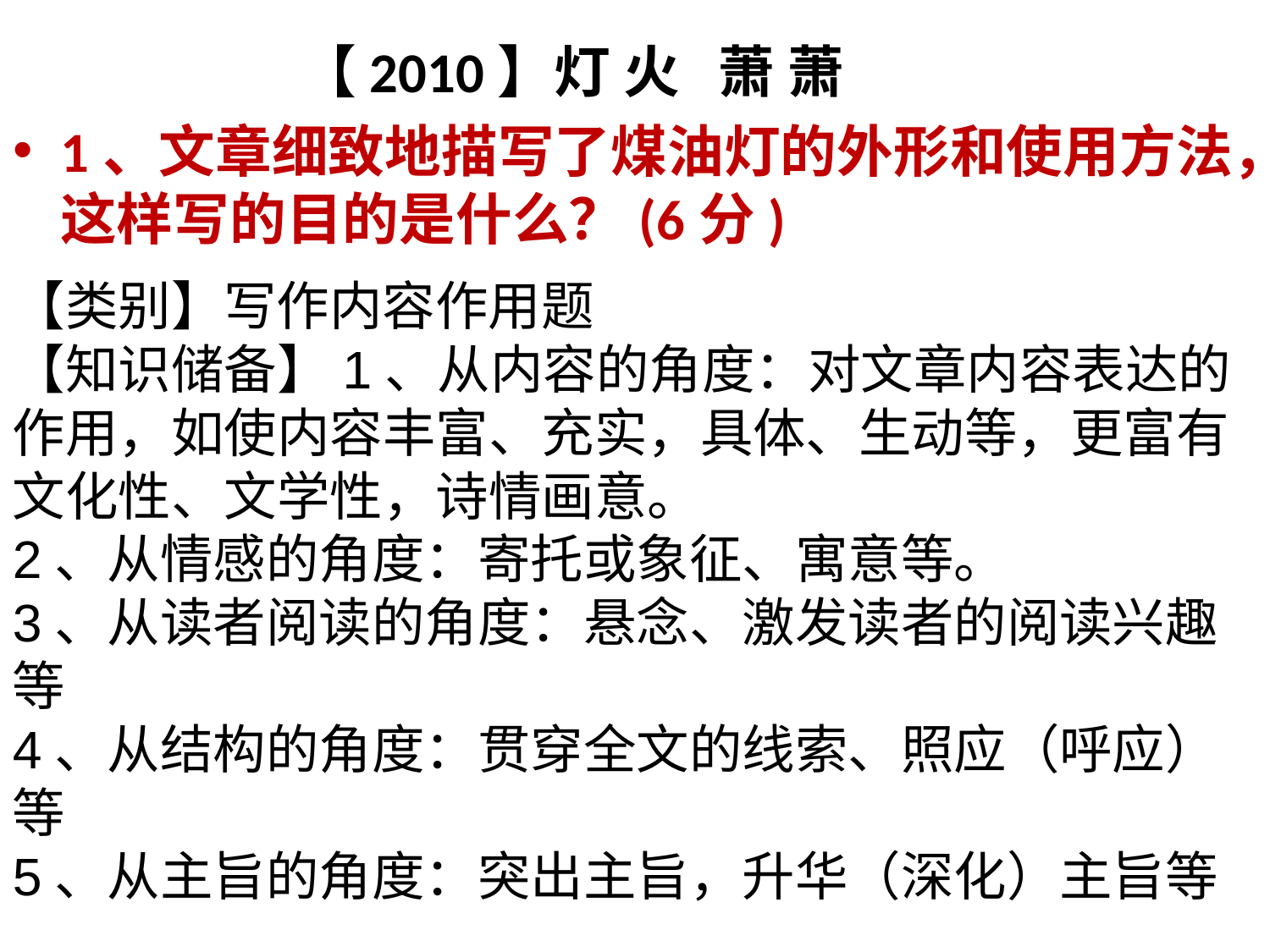

【2010】灯 火   萧 萧
1、文章细致地描写了煤油灯的外形和使用方法，这样写的目的是什么？(6分)
【类别】写作内容作用题
【知识储备】1、从内容的角度：对文章内容表达的作用，如使内容丰富、充实，具体、生动等，更富有文化性、文学性，诗情画意。
2、从情感的角度：寄托或象征、寓意等。
3、从读者阅读的角度：悬念、激发读者的阅读兴趣等
4、从结构的角度：贯穿全文的线索、照应（呼应）等
5、从主旨的角度：突出主旨，升华（深化）主旨等